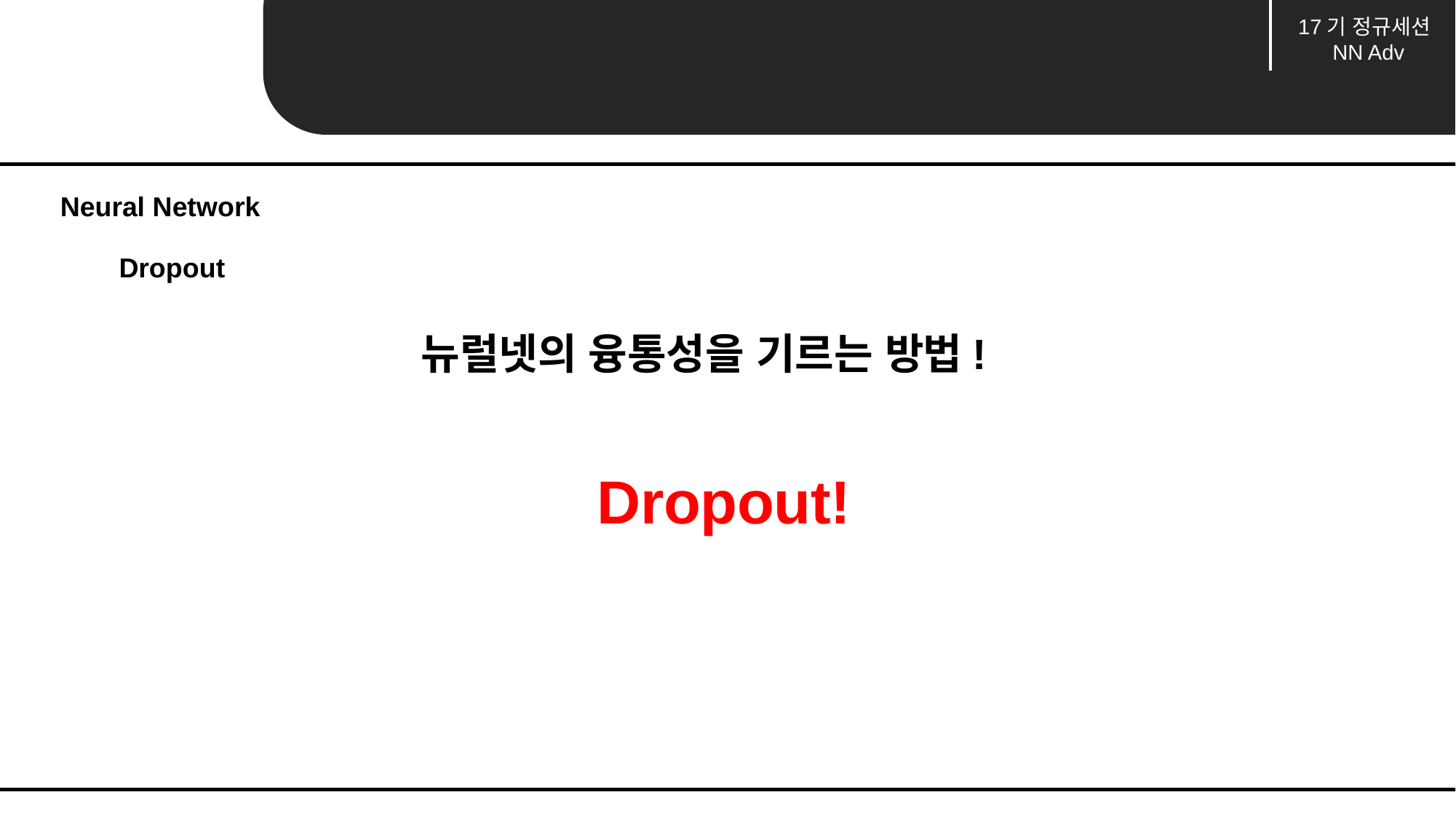

17기 정규세션
SVM
17기 정규세션
NN Adv
Unit  06 ㅣDropout
Neural Network
Dropout
뉴럴넷의 융통성을 기르는 방법!
Dropout!